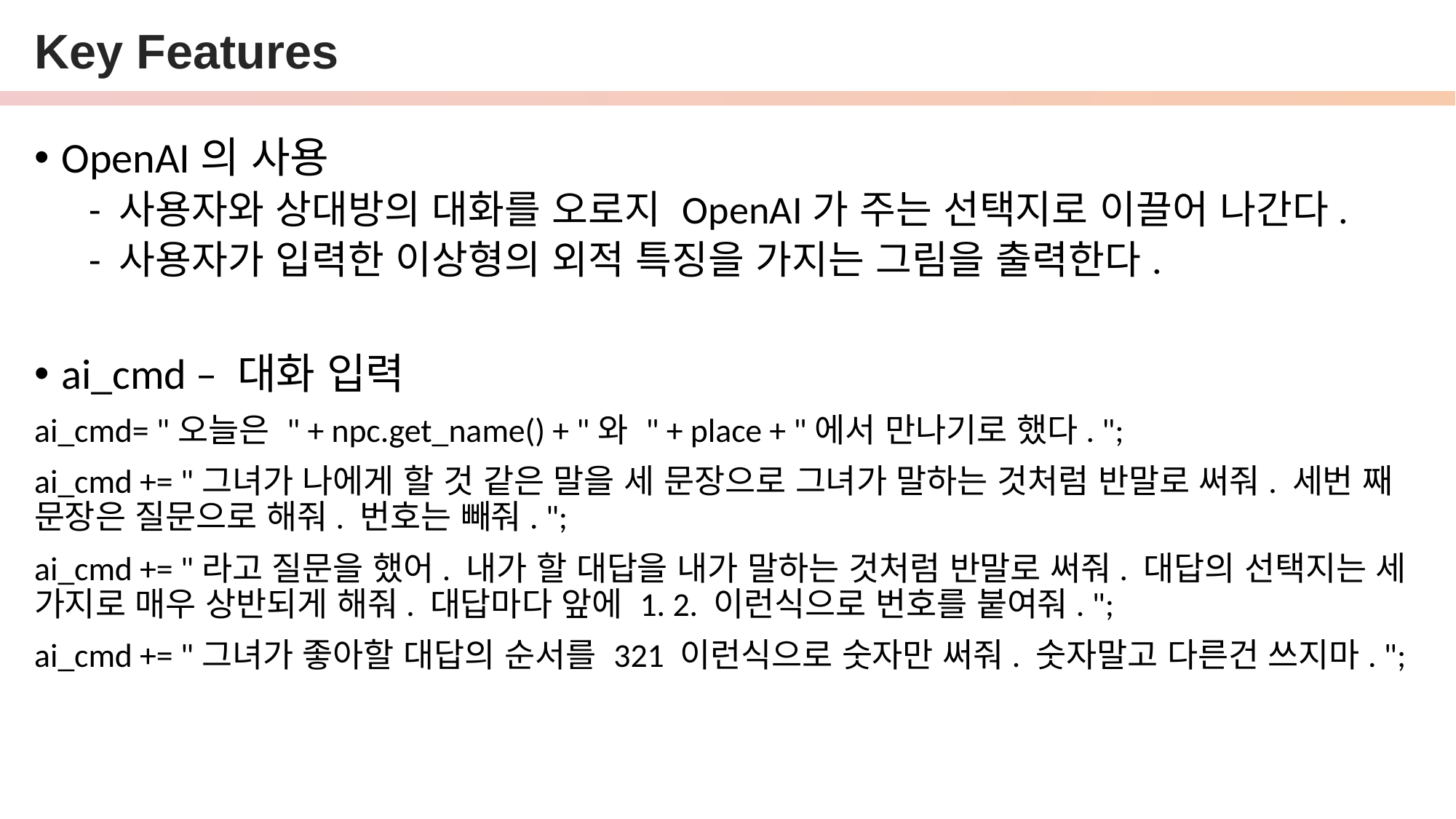

# Key Features
OpenAI의 사용
- 사용자와 상대방의 대화를 오로지 OpenAI가 주는 선택지로 이끌어 나간다.
- 사용자가 입력한 이상형의 외적 특징을 가지는 그림을 출력한다.

ai_cmd – 대화 입력
ai_cmd= "오늘은 " + npc.get_name() + "와 " + place + "에서 만나기로 했다. ";
ai_cmd += "그녀가 나에게 할 것 같은 말을 세 문장으로 그녀가 말하는 것처럼 반말로 써줘. 세번 째 문장은 질문으로 해줘. 번호는 빼줘. ";
ai_cmd += "라고 질문을 했어. 내가 할 대답을 내가 말하는 것처럼 반말로 써줘. 대답의 선택지는 세 가지로 매우 상반되게 해줘. 대답마다 앞에 1. 2. 이런식으로 번호를 붙여줘. ";
ai_cmd += "그녀가 좋아할 대답의 순서를 321 이런식으로 숫자만 써줘. 숫자말고 다른건 쓰지마. ";